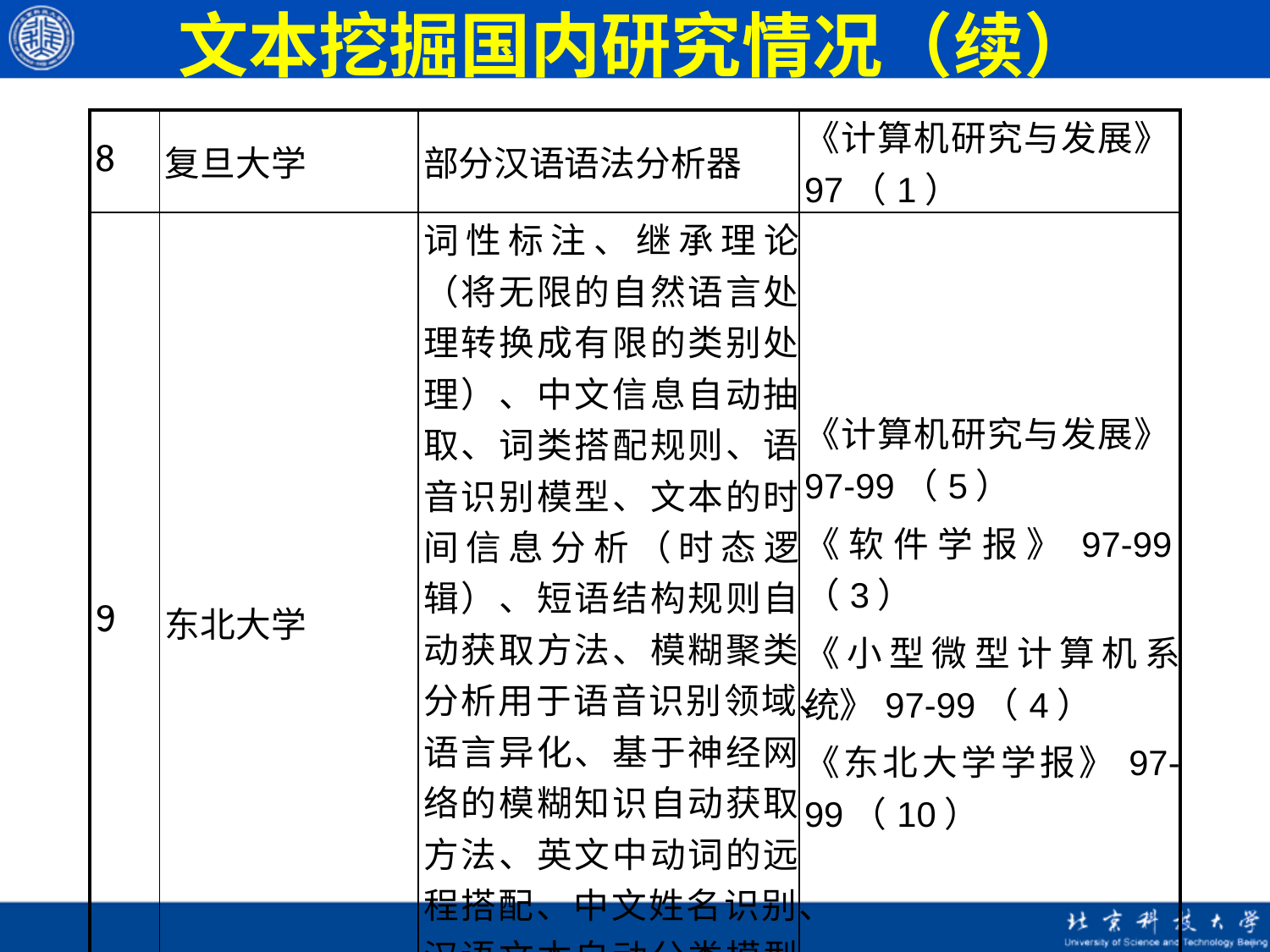

# 文本挖掘国内研究情况（续）
| 8 | 复旦大学 | 部分汉语语法分析器 | 《计算机研究与发展》97（1） |
| --- | --- | --- | --- |
| 9 | 东北大学 | 词性标注、继承理论（将无限的自然语言处理转换成有限的类别处理）、中文信息自动抽取、词类搭配规则、语音识别模型、文本的时间信息分析（时态逻辑）、短语结构规则自动获取方法、模糊聚类分析用于语音识别领域、语言异化、基于神经网络的模糊知识自动获取方法、英文中动词的远程搭配、中文姓名识别、汉语文本自动分类模型设计与实现、词汇消歧 | 《计算机研究与发展》97-99（5） 《软件学报》97-99（3） 《小型微型计算机系统》97-99（4） 《东北大学学报》97-99（10） |
49